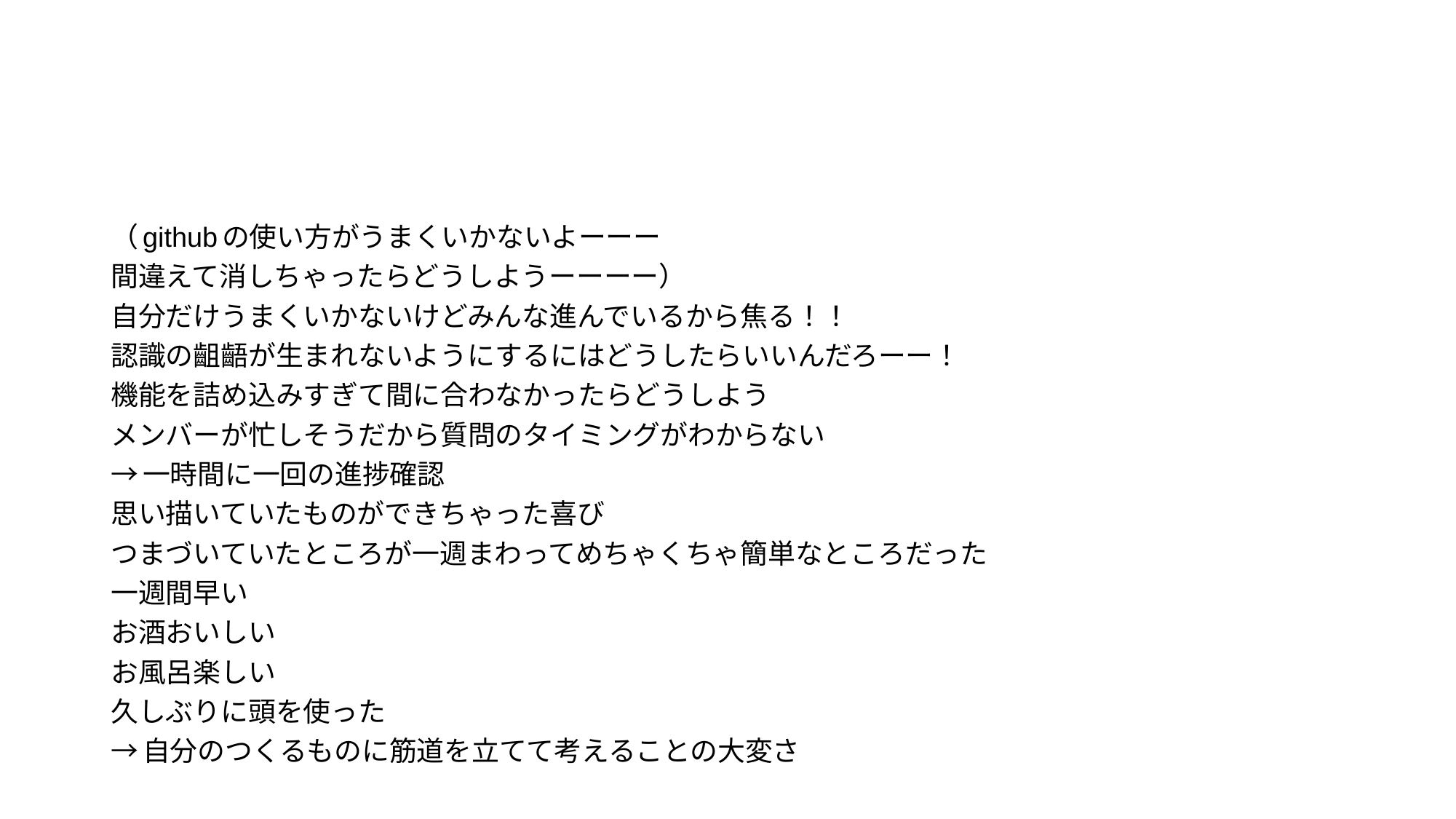

#
（githubの使い方がうまくいかないよーーー
間違えて消しちゃったらどうしようーーーー）
自分だけうまくいかないけどみんな進んでいるから焦る！！
認識の齟齬が生まれないようにするにはどうしたらいいんだろーー！
機能を詰め込みすぎて間に合わなかったらどうしよう
メンバーが忙しそうだから質問のタイミングがわからない
→一時間に一回の進捗確認
思い描いていたものができちゃった喜び
つまづいていたところが一週まわってめちゃくちゃ簡単なところだった
一週間早い
お酒おいしい
お風呂楽しい
久しぶりに頭を使った
→自分のつくるものに筋道を立てて考えることの大変さ